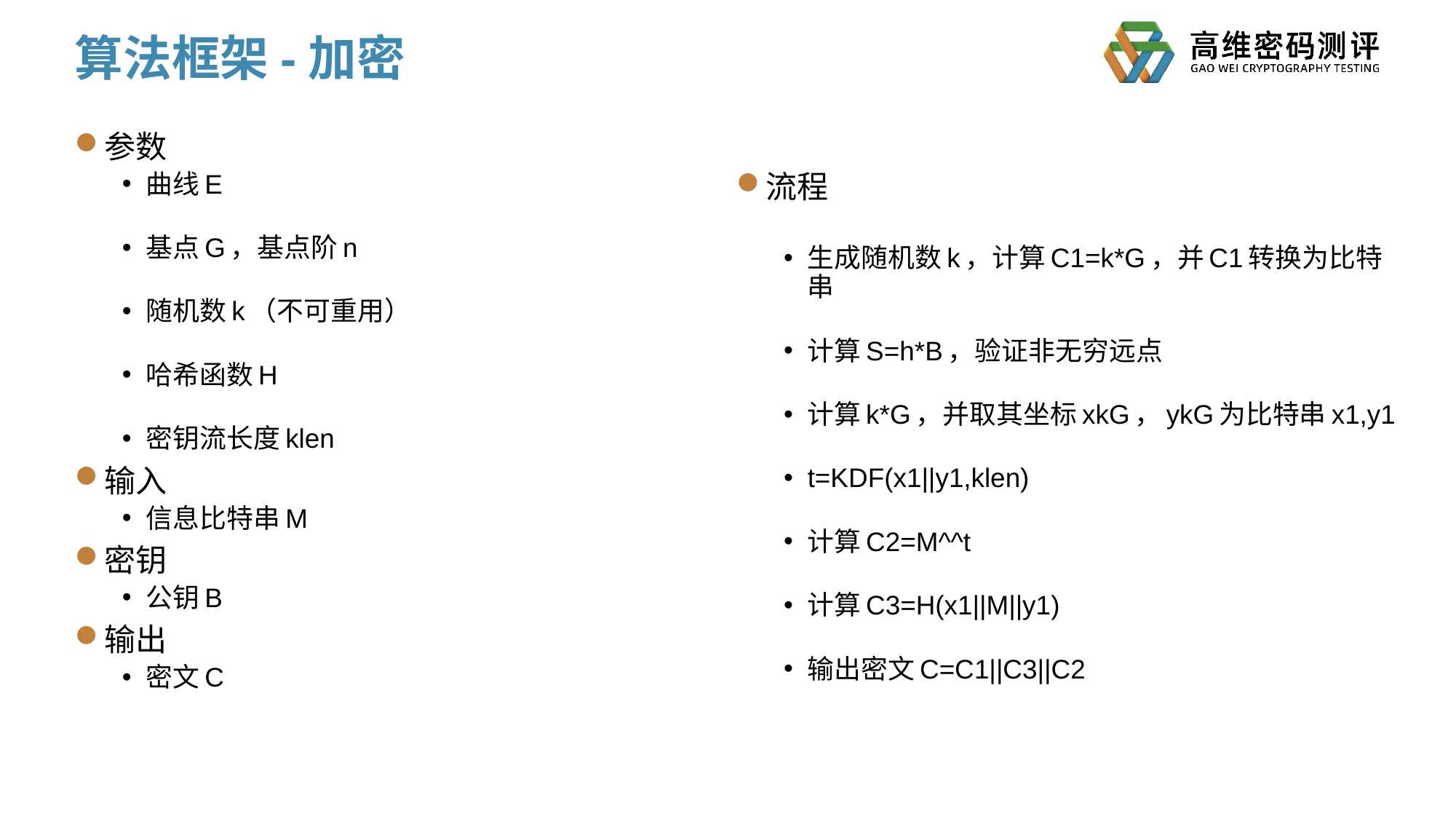

# 算法框架-加密
参数
曲线E
基点G，基点阶n
随机数k（不可重用）
哈希函数H
密钥流长度klen
输入
信息比特串M
密钥
公钥B
输出
密文C

流程
生成随机数k，计算C1=k*G，并C1转换为比特串
计算S=h*B，验证非无穷远点
计算k*G，并取其坐标xkG，ykG为比特串x1,y1
t=KDF(x1||y1,klen)
计算C2=M^^t
计算C3=H(x1||M||y1)
输出密文C=C1||C3||C2